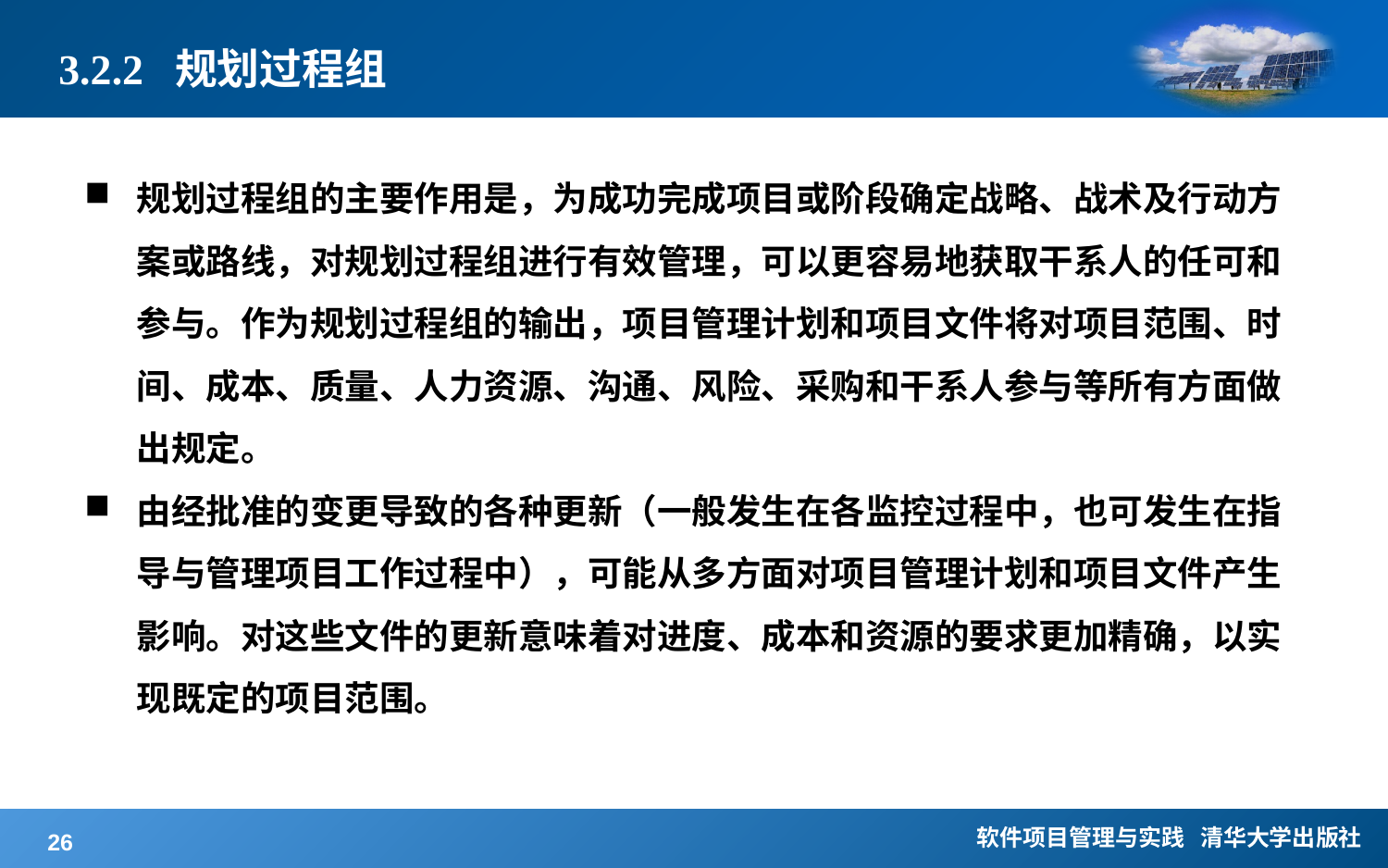

# 3.2.2  规划过程组
规划过程组的主要作用是，为成功完成项目或阶段确定战略、战术及行动方案或路线，对规划过程组进行有效管理，可以更容易地获取干系人的任可和参与。作为规划过程组的输出，项目管理计划和项目文件将对项目范围、时间、成本、质量、人力资源、沟通、风险、采购和干系人参与等所有方面做出规定。
由经批准的变更导致的各种更新（一般发生在各监控过程中，也可发生在指导与管理项目工作过程中），可能从多方面对项目管理计划和项目文件产生影响。对这些文件的更新意味着对进度、成本和资源的要求更加精确，以实现既定的项目范围。